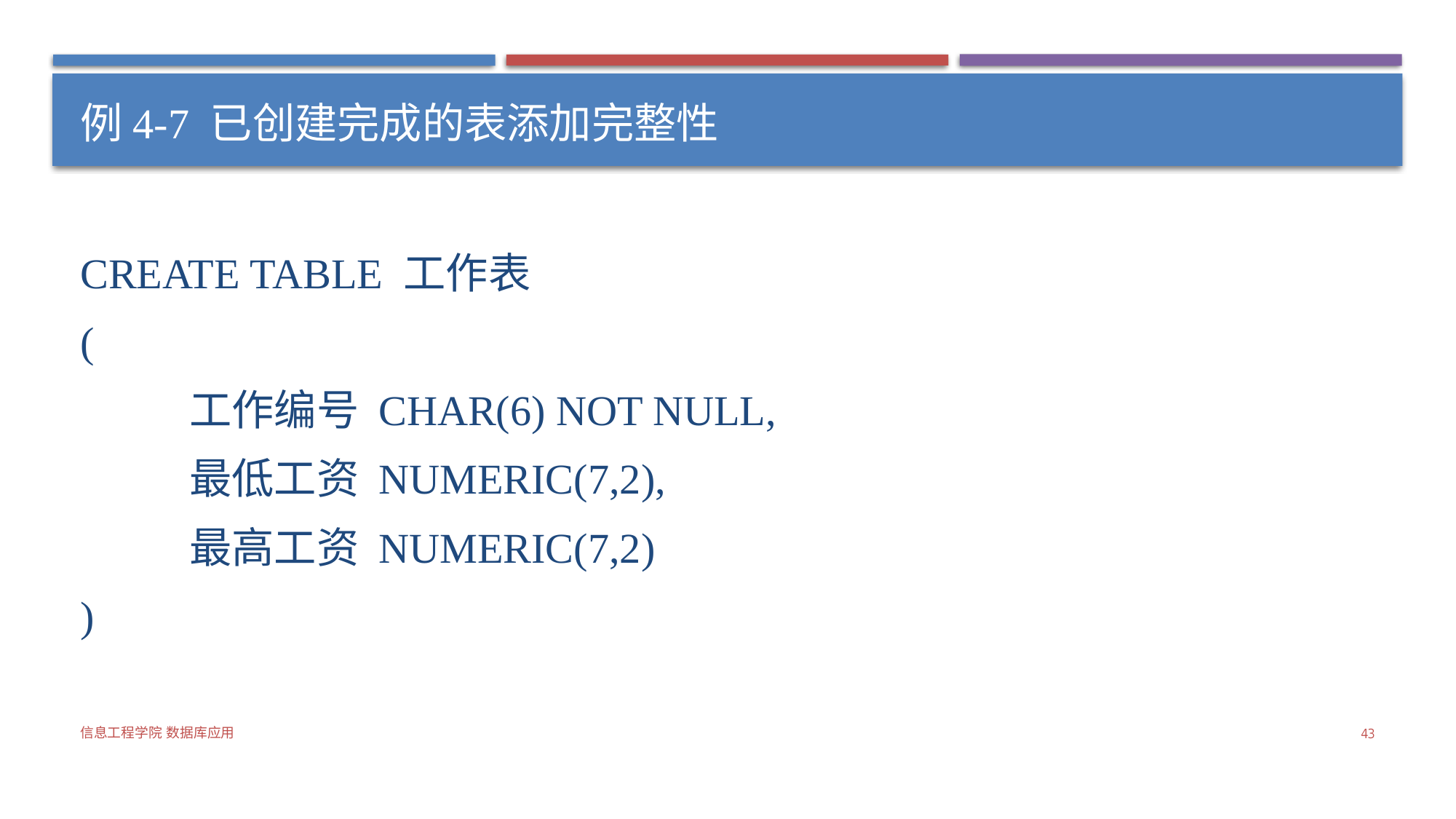

# 例4-7 已创建完成的表添加完整性
CREATE TABLE 工作表
(
	工作编号 CHAR(6) NOT NULL,
	最低工资 NUMERIC(7,2),
	最高工资 NUMERIC(7,2)
)
信息工程学院 数据库应用
43